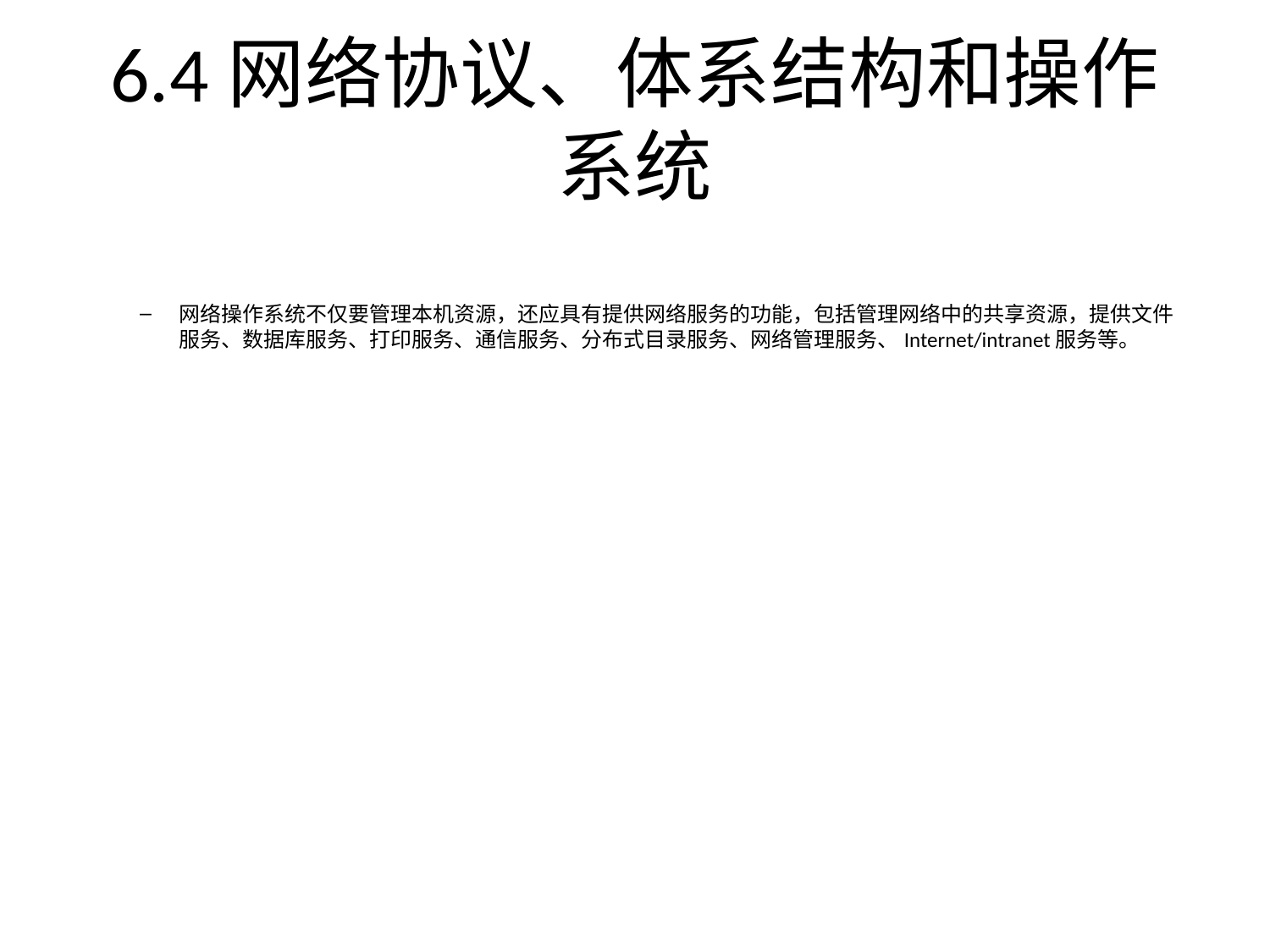

# 6.4网络协议、体系结构和操作系统

网络操作系统不仅要管理本机资源，还应具有提供网络服务的功能，包括管理网络中的共享资源，提供文件服务、数据库服务、打印服务、通信服务、分布式目录服务、网络管理服务、Internet/intranet服务等。